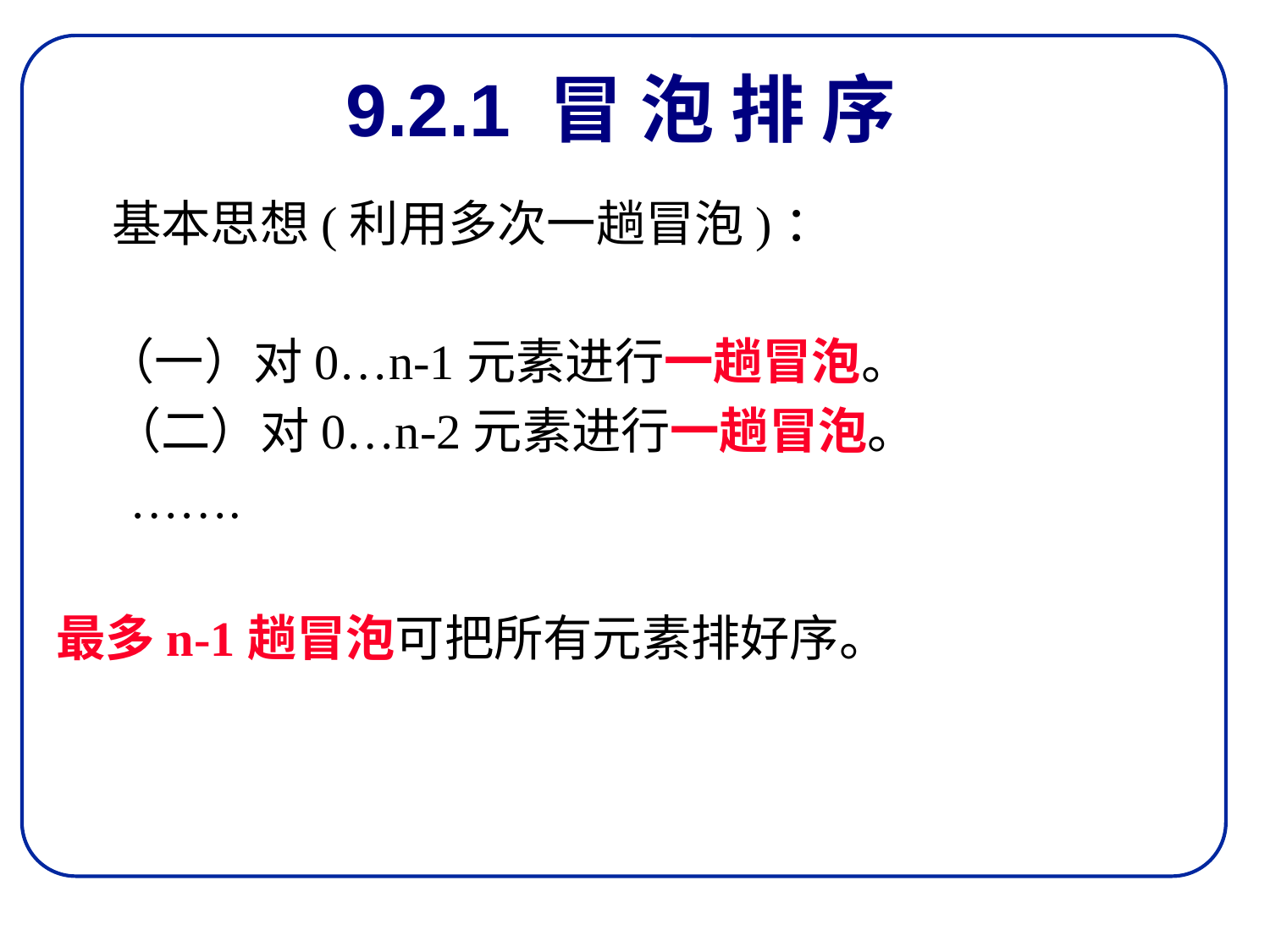

# 9.2.1 冒 泡 排 序
    基本思想(利用多次一趟冒泡)：

　（一）对0…n-1元素进行一趟冒泡。
    （二）对0…n-2元素进行一趟冒泡。
      …….

最多n-1趟冒泡可把所有元素排好序。